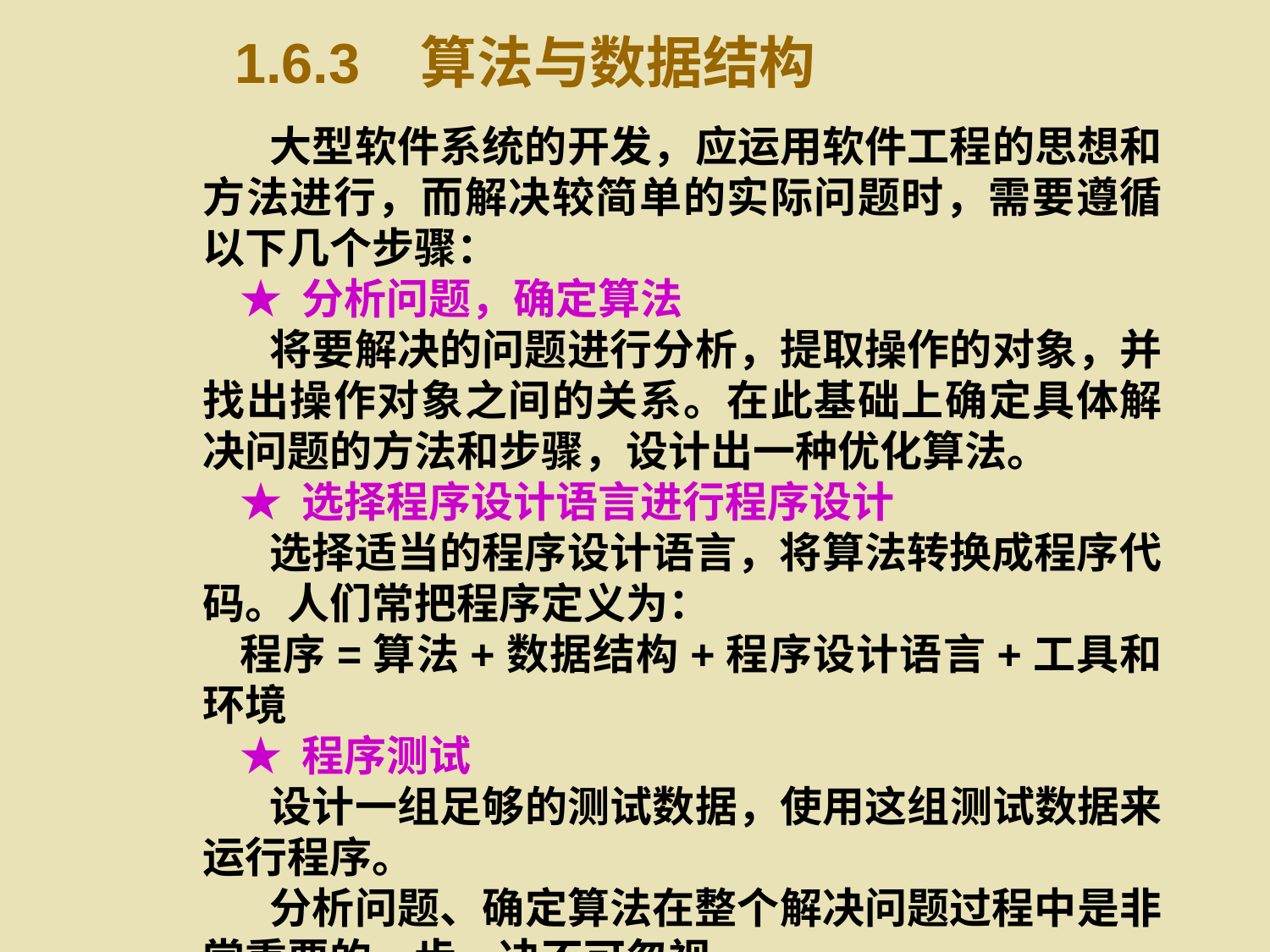

1.6.3   算法与数据结构
  大型软件系统的开发，应运用软件工程的思想和方法进行，而解决较简单的实际问题时，需要遵循以下几个步骤：
★ 分析问题，确定算法
  将要解决的问题进行分析，提取操作的对象，并找出操作对象之间的关系。在此基础上确定具体解决问题的方法和步骤，设计出一种优化算法。
★ 选择程序设计语言进行程序设计
  选择适当的程序设计语言，将算法转换成程序代码。人们常把程序定义为：
程序=算法+数据结构+程序设计语言+工具和环境
★ 程序测试
  设计一组足够的测试数据，使用这组测试数据来运行程序。
  分析问题、确定算法在整个解决问题过程中是非常重要的一步，决不可忽视。